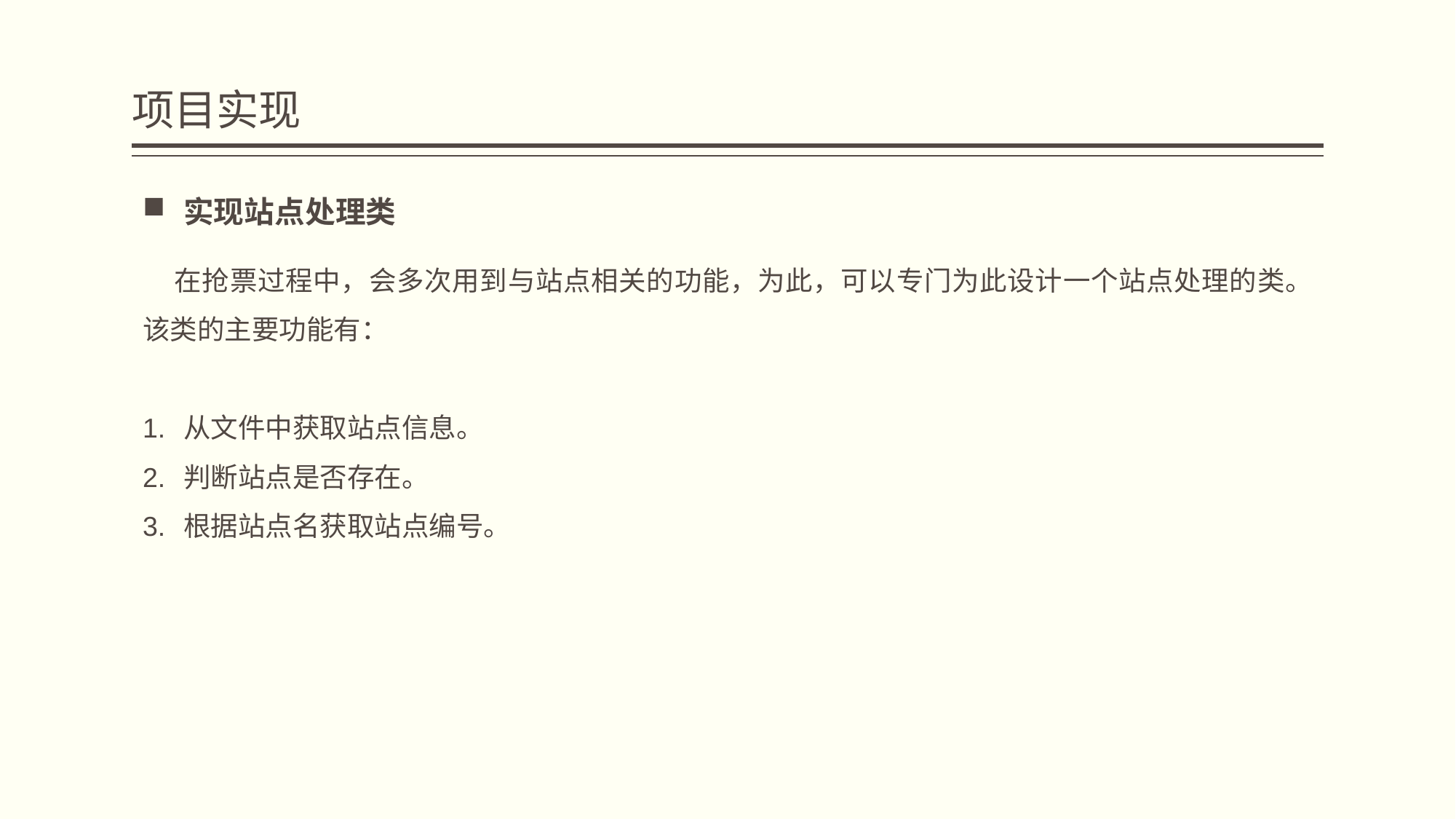

# 项目实现
实现站点处理类
在抢票过程中，会多次用到与站点相关的功能，为此，可以专门为此设计一个站点处理的类。该类的主要功能有：

从文件中获取站点信息。
判断站点是否存在。
根据站点名获取站点编号。